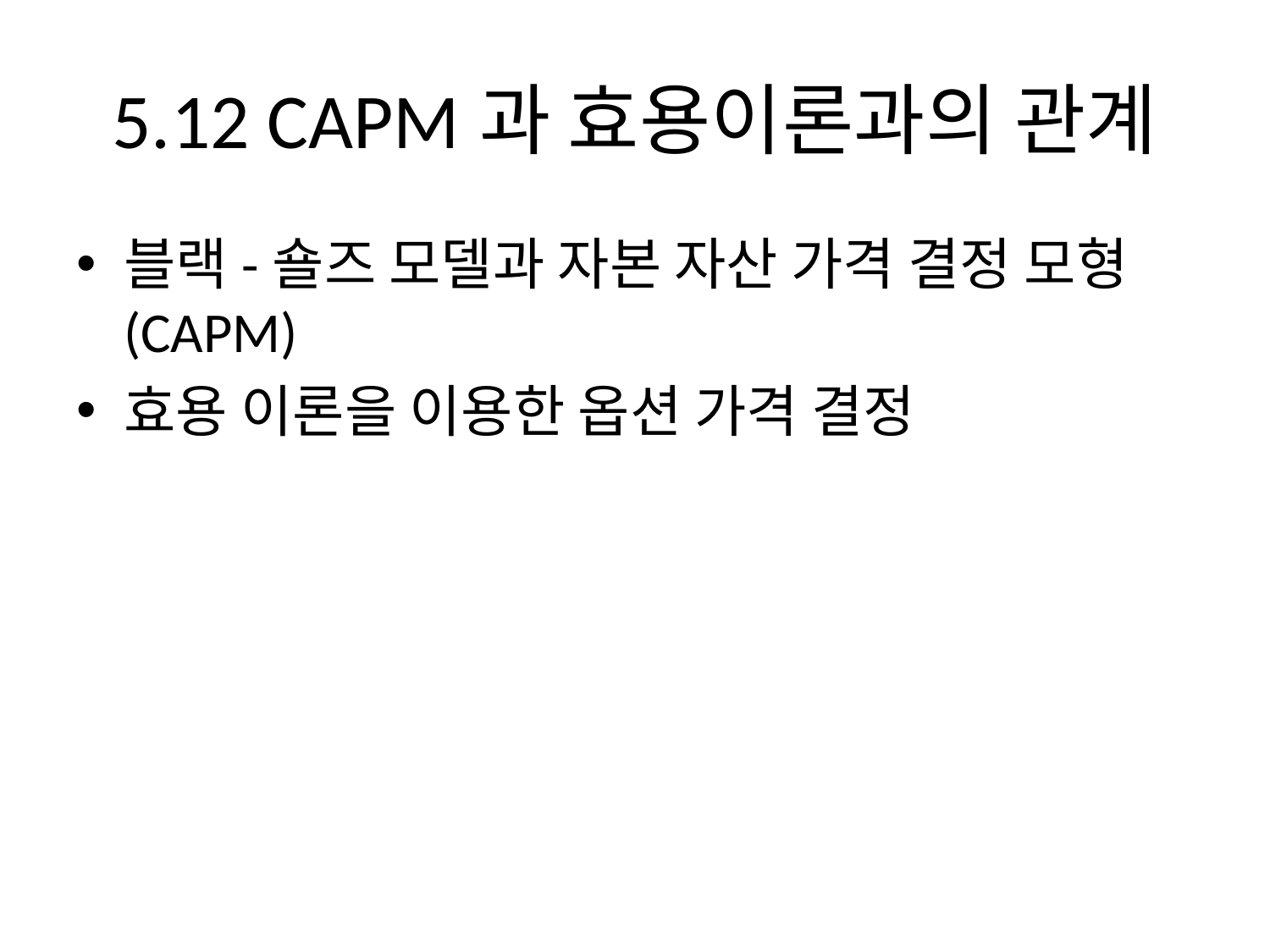

# 5.12 CAPM과 효용이론과의 관계
블랙-숄즈 모델과 자본 자산 가격 결정 모형(CAPM)
효용 이론을 이용한 옵션 가격 결정